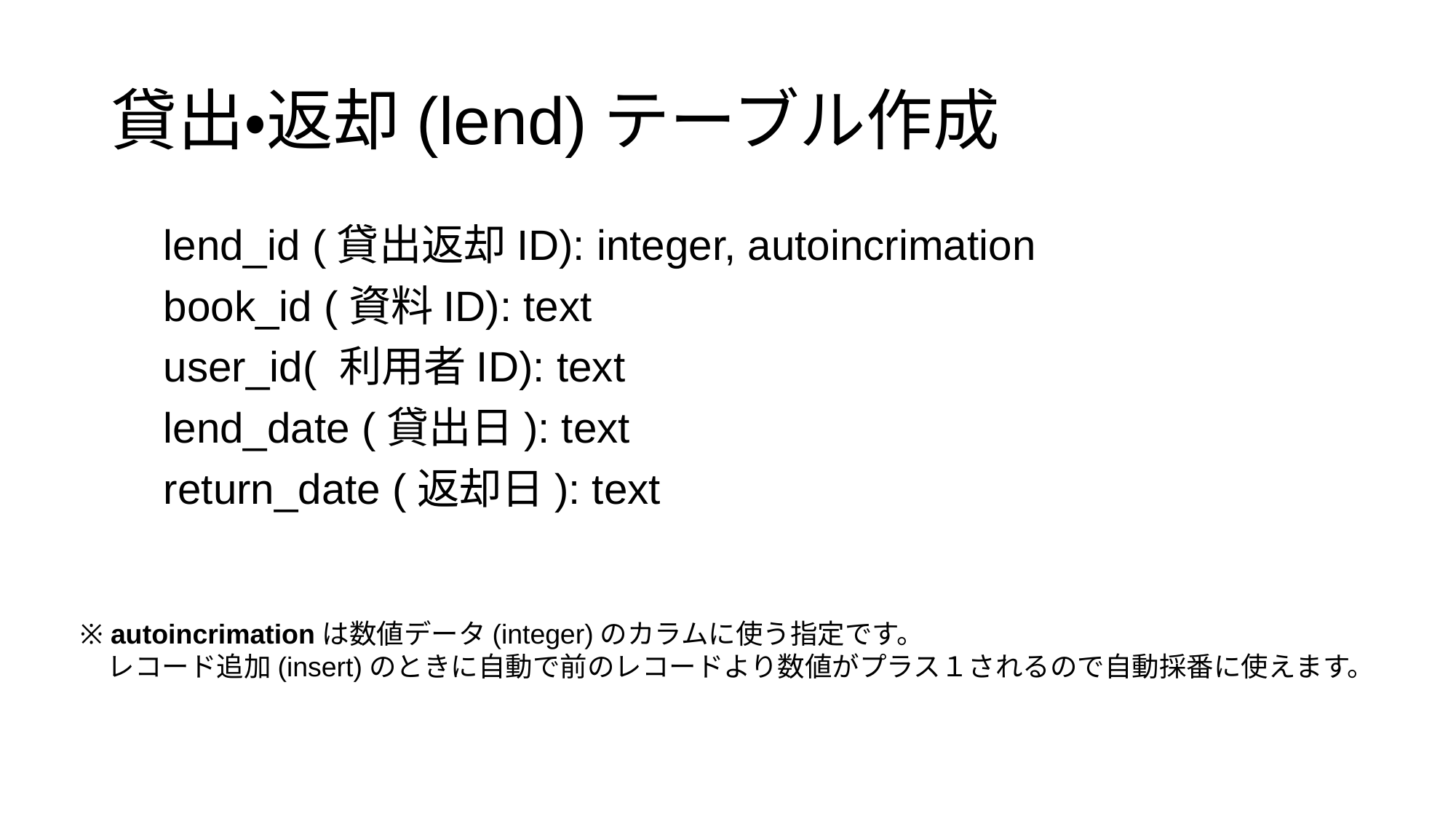

# 貸出・返却(lend)テーブル作成
　lend_id (貸出返却ID): integer, autoincrimation
　book_id (資料ID): text
　user_id( 利用者ID): text
　lend_date (貸出日): text
　return_date (返却日): text
※ autoincrimationは数値データ(integer)のカラムに使う指定です。
　レコード追加(insert)のときに自動で前のレコードより数値がプラス１されるので自動採番に使えます。